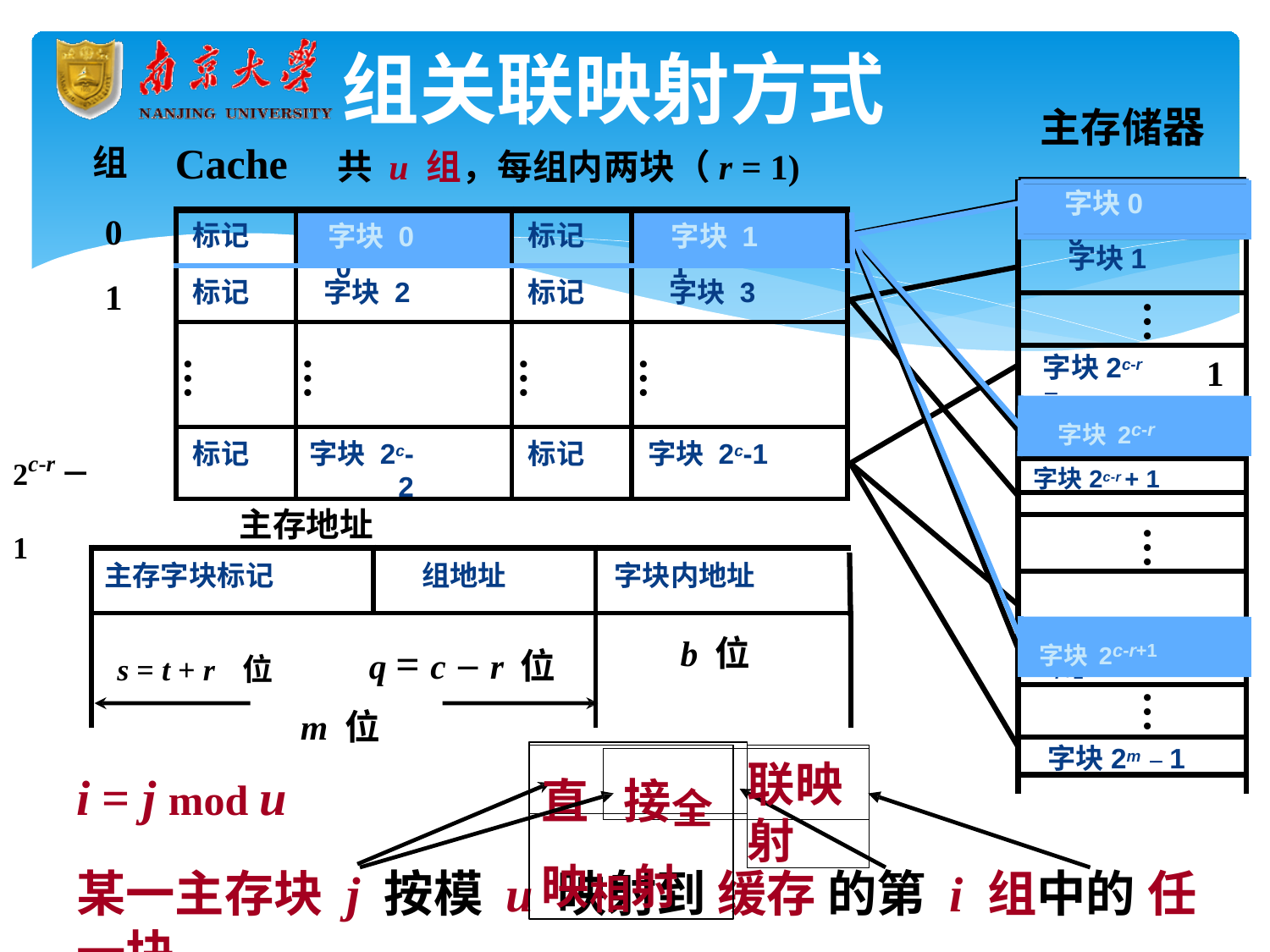

# 组关联映射方式
共 u 组，每组内两块（r = 1)

主存储器
Cache
组

字块0
字块0
0
1

| 标记 | 字块 0 | 标记 | 字块 1 |
| --- | --- | --- | --- |
| 标记 | 字块 2 | 标记 | 字块 3 |
| … | … | … | … |
| 标记 | 字块 2c-2 | 标记 | 字块 2c-1 |

字块 0
字块 1

字块1

…

字块2c-r －
1

字块2c-r

字块2c-r
2c-r－1

字块2c-r + 1

主存地址

…
| 主存字块标记 | 组地址 | 字块内地址 |
| --- | --- | --- |
| s = t + r 位 q = c－r 位 m 位 |  | b 位 |

字块2c-r+1

字块2c-r+1

…

字块2m－1

直	接全映相射
联映射

i = j mod u

某一主存块 j 按模 u 映射到 缓存 的第 i 组中的 任一块